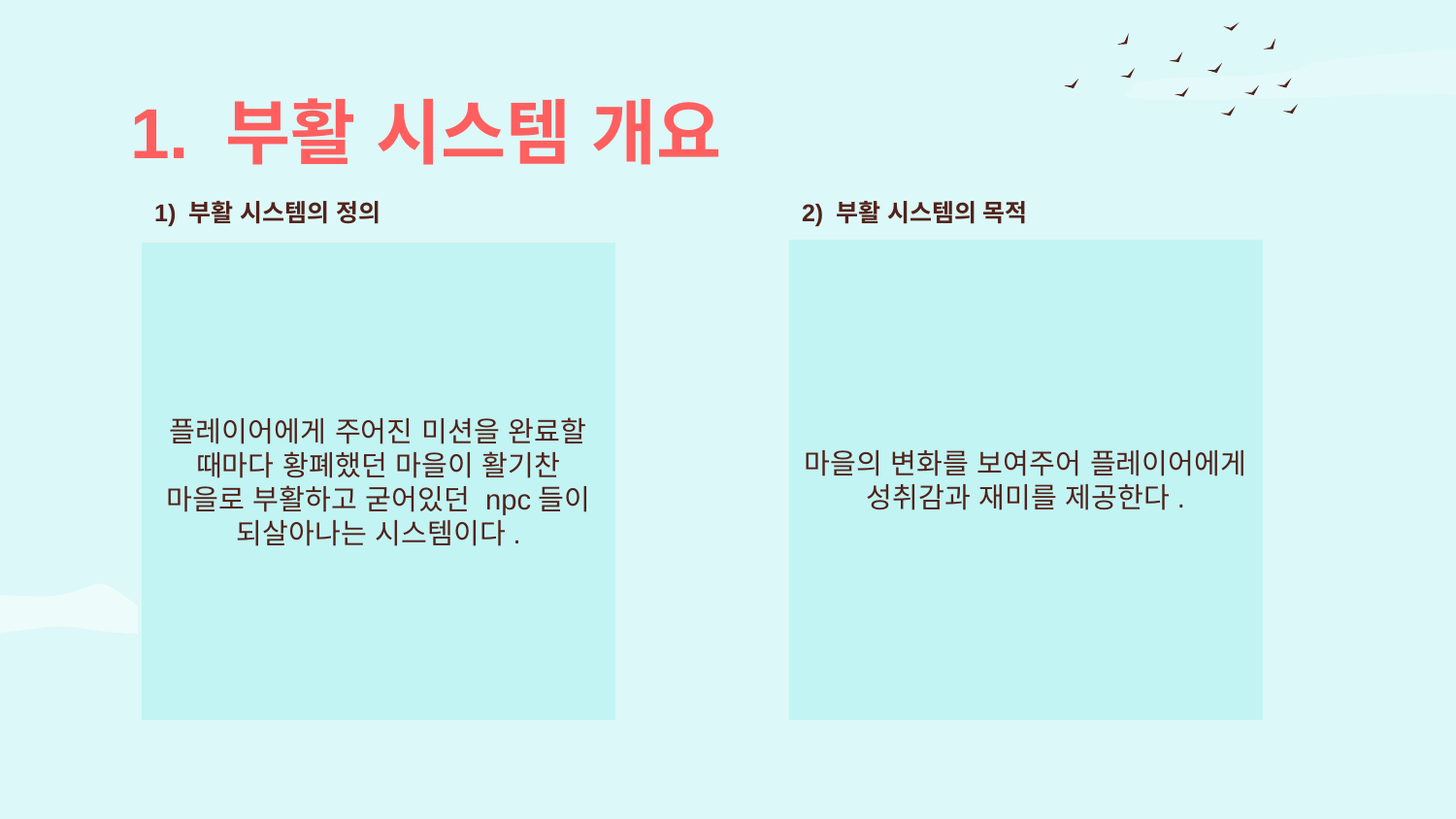

# 1. 부활 시스템 개요
1) 부활 시스템의 정의

2) 부활 시스템의 목적
마을의 변화를 보여주어 플레이어에게 성취감과 재미를 제공한다.
플레이어에게 주어진 미션을 완료할 때마다 황폐했던 마을이 활기찬 마을로 부활하고 굳어있던 npc들이 되살아나는 시스템이다.